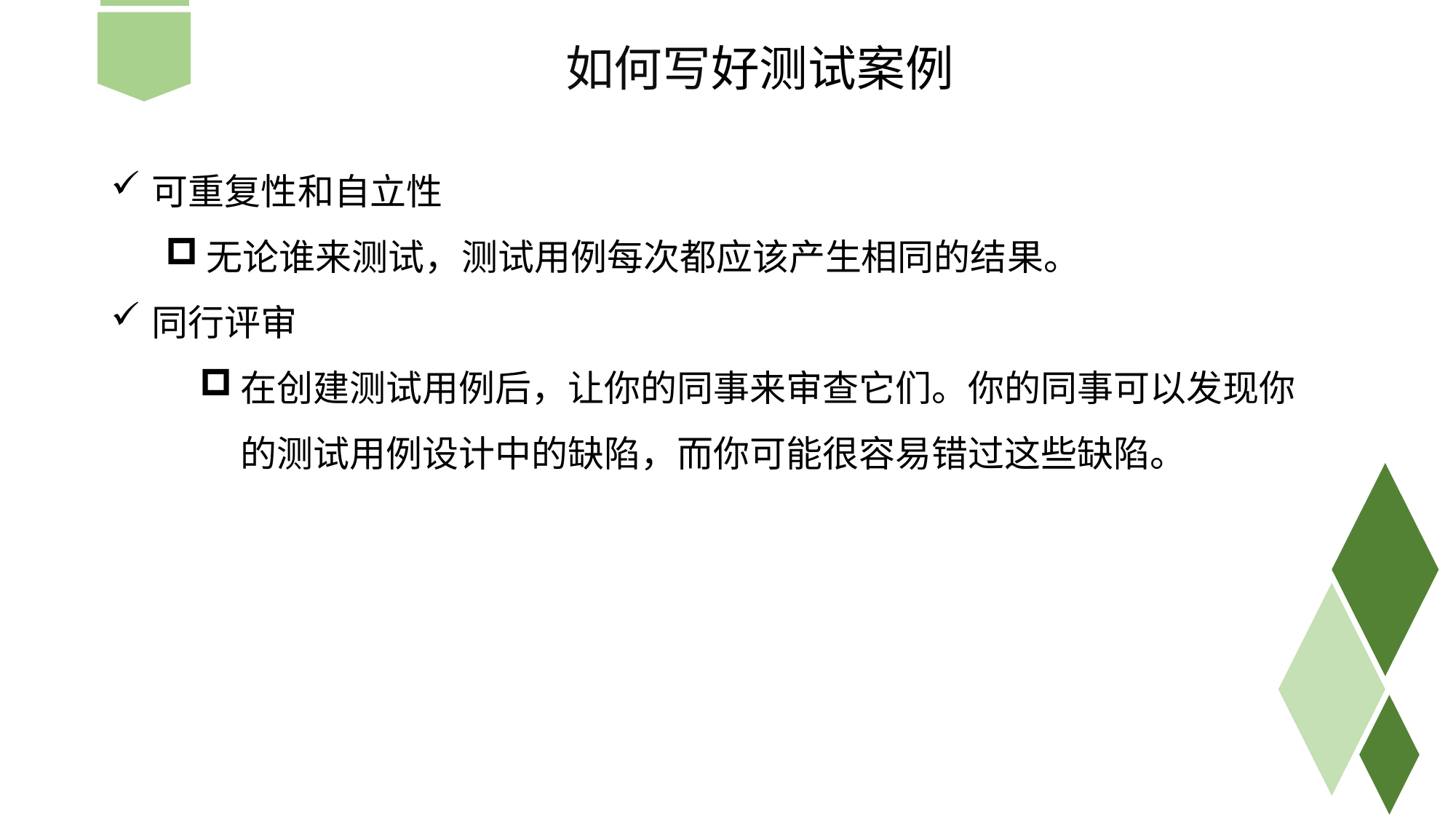

如何写好测试案例
可重复性和自立性
无论谁来测试，测试用例每次都应该产生相同的结果。
同行评审
在创建测试用例后，让你的同事来审查它们。你的同事可以发现你的测试用例设计中的缺陷，而你可能很容易错过这些缺陷。

66